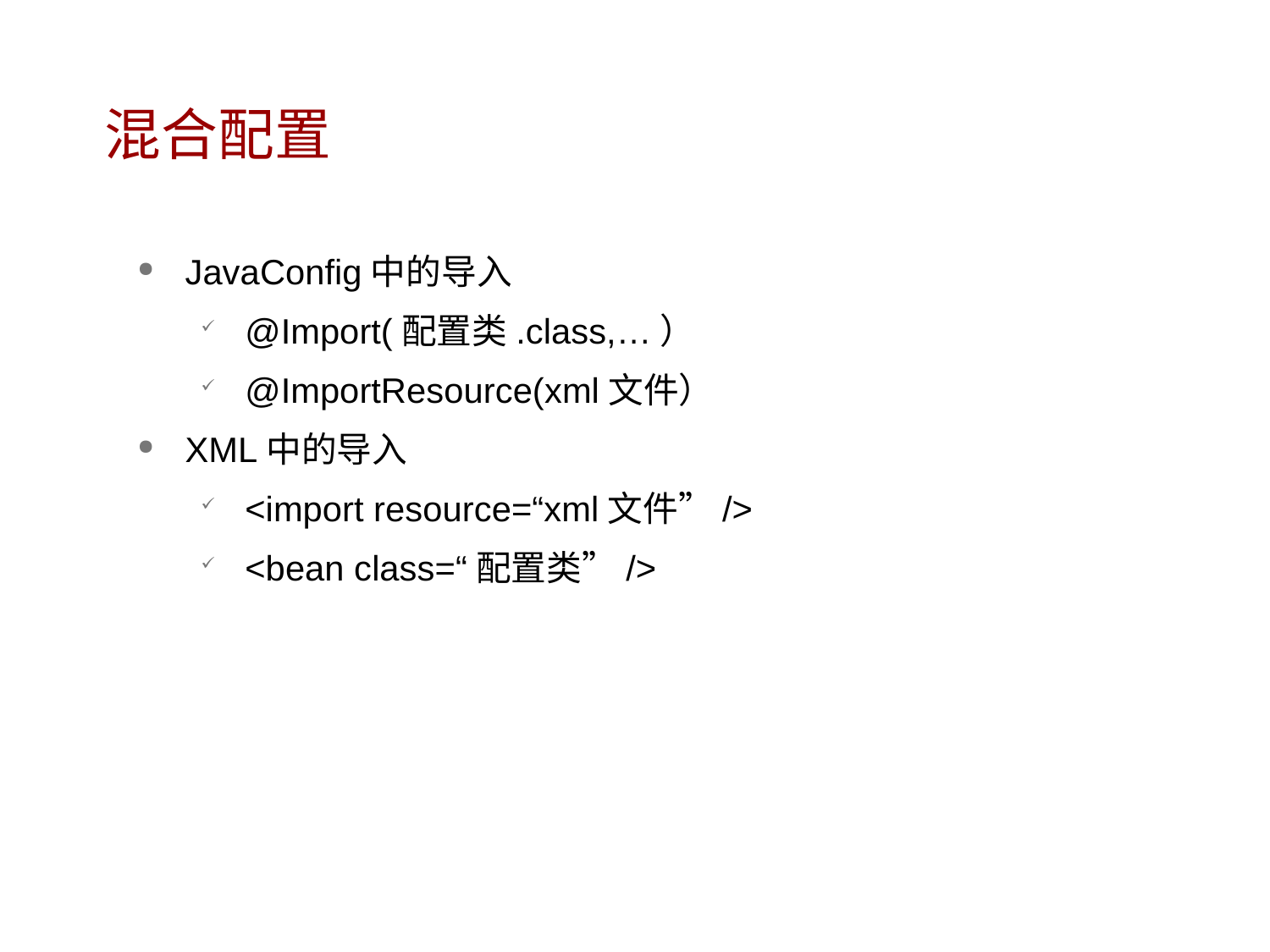

# 混合配置
JavaConfig中的导入
@Import(配置类.class,…）
@ImportResource(xml文件）
XML中的导入
<import resource=“xml文件”/>
<bean class=“配置类”/>